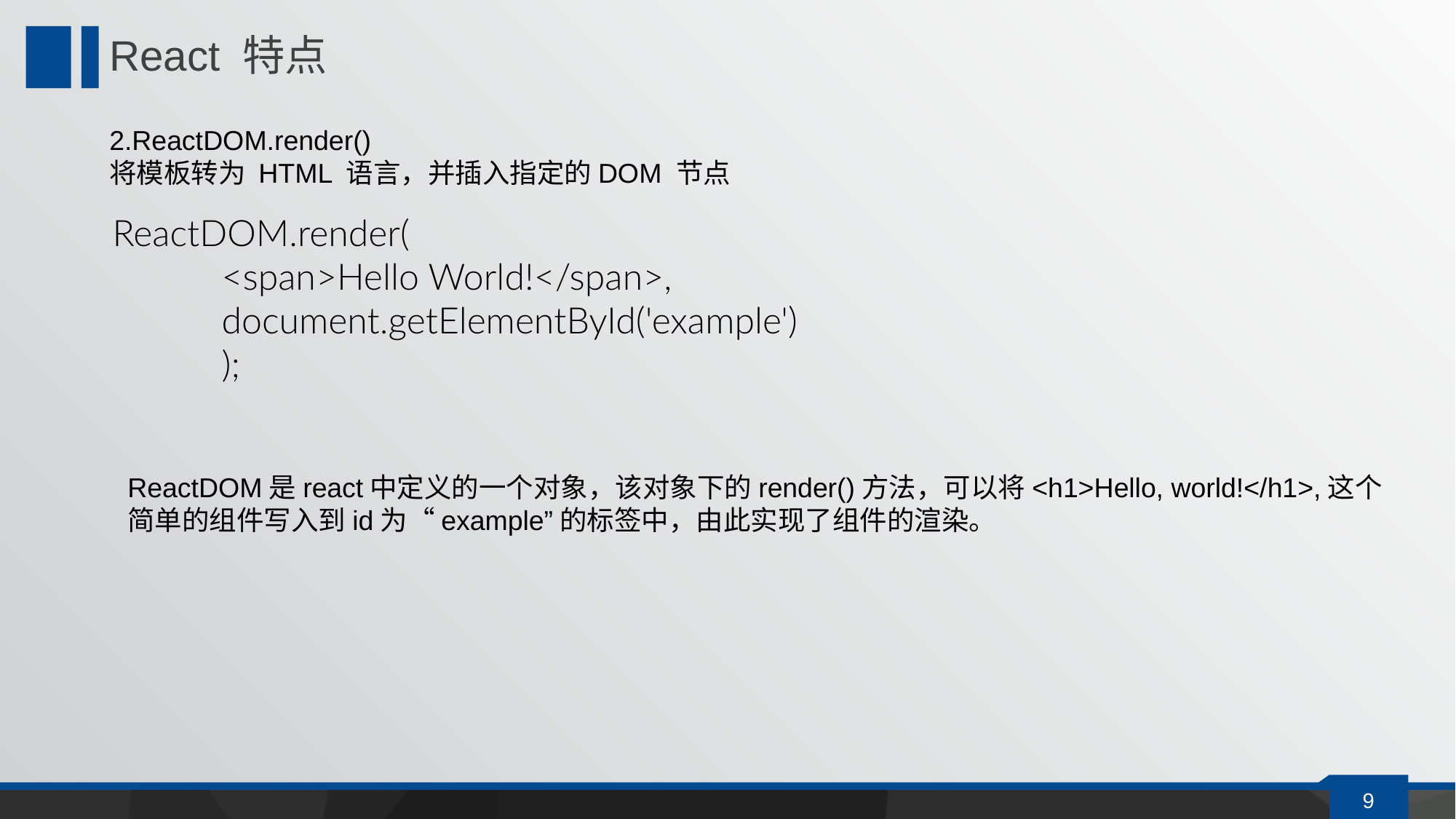

延迟符
# React 特点
2.ReactDOM.render() 
将模板转为 HTML 语言，并插入指定的DOM 节点

ReactDOM.render(
<span>Hello World!</span>,
document.getElementById('example')
);

ReactDOM是react中定义的一个对象，该对象下的render()方法，可以将<h1>Hello, world!</h1>,这个简单的组件写入到id为“example”的标签中，由此实现了组件的渲染。